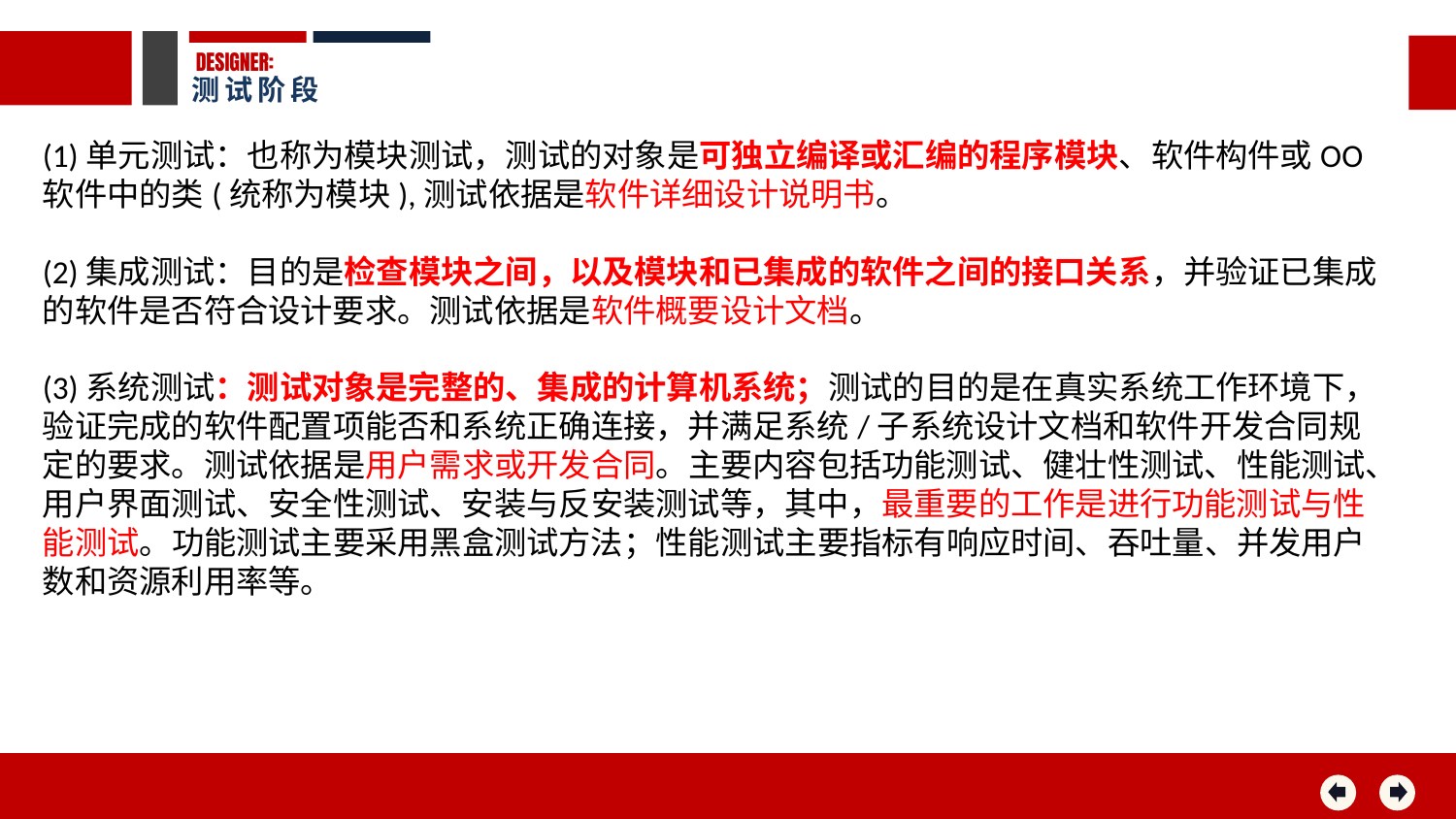

DESIGNER:
测试阶段
(1)单元测试：也称为模块测试，测试的对象是可独立编译或汇编的程序模块、软件构件或OO软件中的类(统称为模块),测试依据是软件详细设计说明书。

(2)集成测试：目的是检查模块之间，以及模块和已集成的软件之间的接口关系，并验证已集成的软件是否符合设计要求。测试依据是软件概要设计文档。

(3)系统测试：测试对象是完整的、集成的计算机系统；测试的目的是在真实系统工作环境下，验证完成的软件配置项能否和系统正确连接，并满足系统/子系统设计文档和软件开发合同规定的要求。测试依据是用户需求或开发合同。主要内容包括功能测试、健壮性测试、性能测试、用户界面测试、安全性测试、安装与反安装测试等，其中，最重要的工作是进行功能测试与性能测试。功能测试主要采用黑盒测试方法；性能测试主要指标有响应时间、吞吐量、并发用户数和资源利用率等。